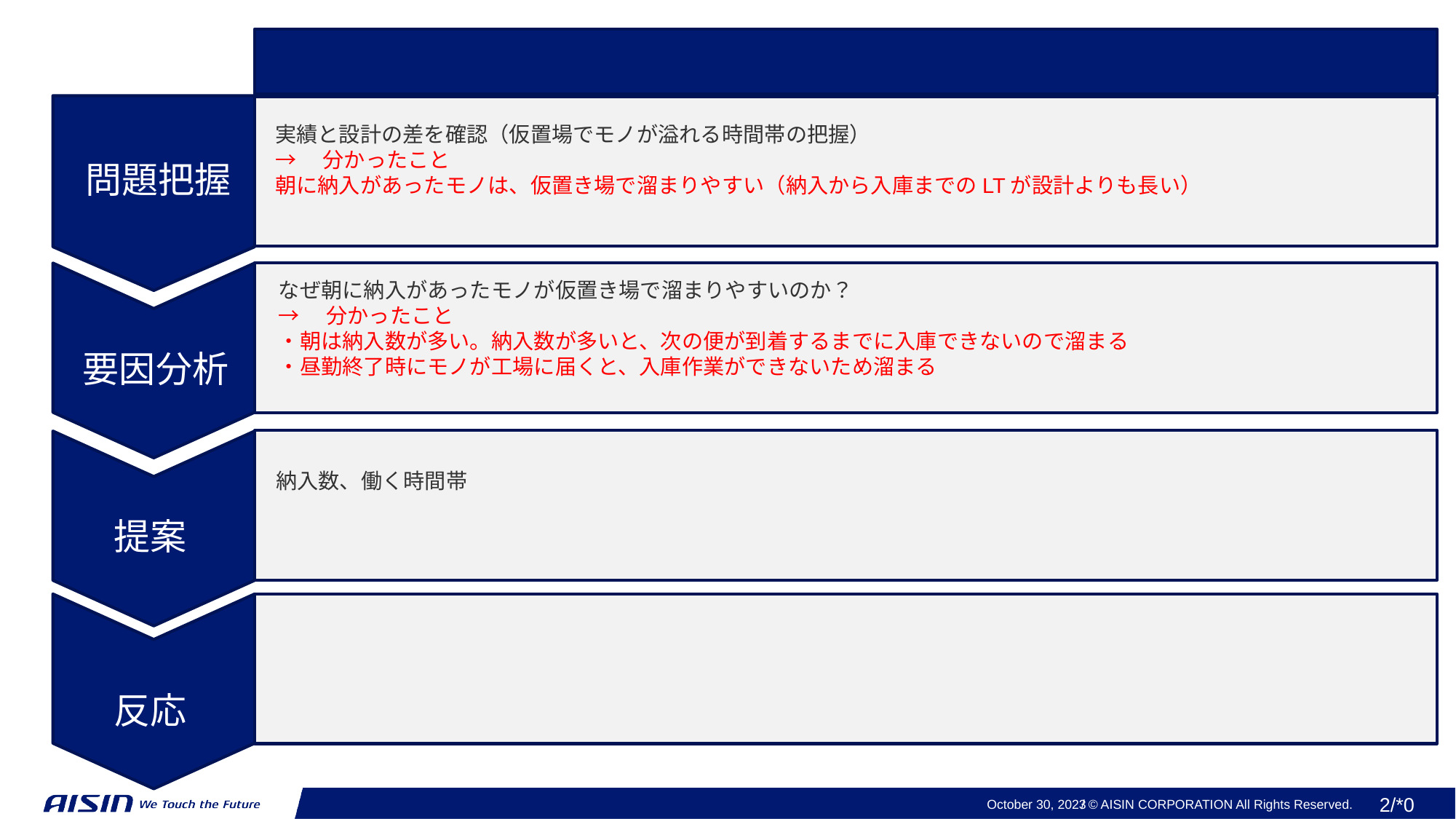

実績と設計の差を確認（仮置場でモノが溢れる時間帯の把握）
→　分かったこと
朝に納入があったモノは、仮置き場で溜まりやすい（納入から入庫までのLTが設計よりも長い）
問題把握

なぜ朝に納入があったモノが仮置き場で溜まりやすいのか？
→　分かったこと
・朝は納入数が多い。納入数が多いと、次の便が到着するまでに入庫できないので溜まる
・昼勤終了時にモノが工場に届くと、入庫作業ができないため溜まる
要因分析

納入数、働く時間帯
提案

反応
October 30, 2023